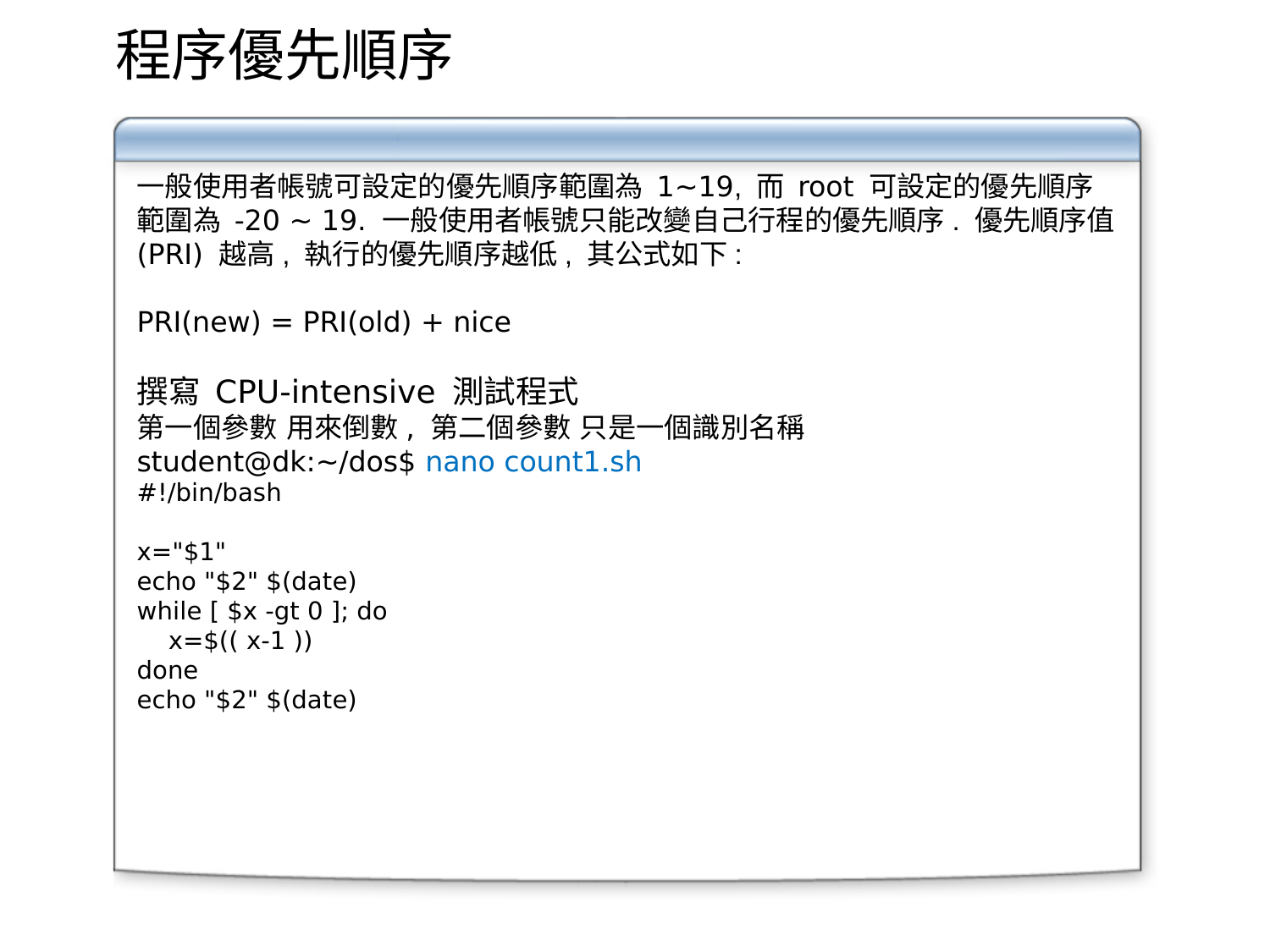

程序優先順序
一般使用者帳號可設定的優先順序範圍為 1~19, 而 root 可設定的優先順序範圍為 -20 ~ 19. 一般使用者帳號只能改變自己行程的優先順序. 優先順序值(PRI) 越高, 執行的優先順序越低, 其公式如下:

PRI(new) = PRI(old) + nice

撰寫 CPU-intensive 測試程式
第一個參數 用來倒數, 第二個參數 只是一個識別名稱
student@dk:~/dos$ nano count1.sh
#!/bin/bash

x="$1"
echo "$2" $(date)
while [ $x -gt 0 ]; do
    x=$(( x-1 ))
done
echo "$2" $(date)